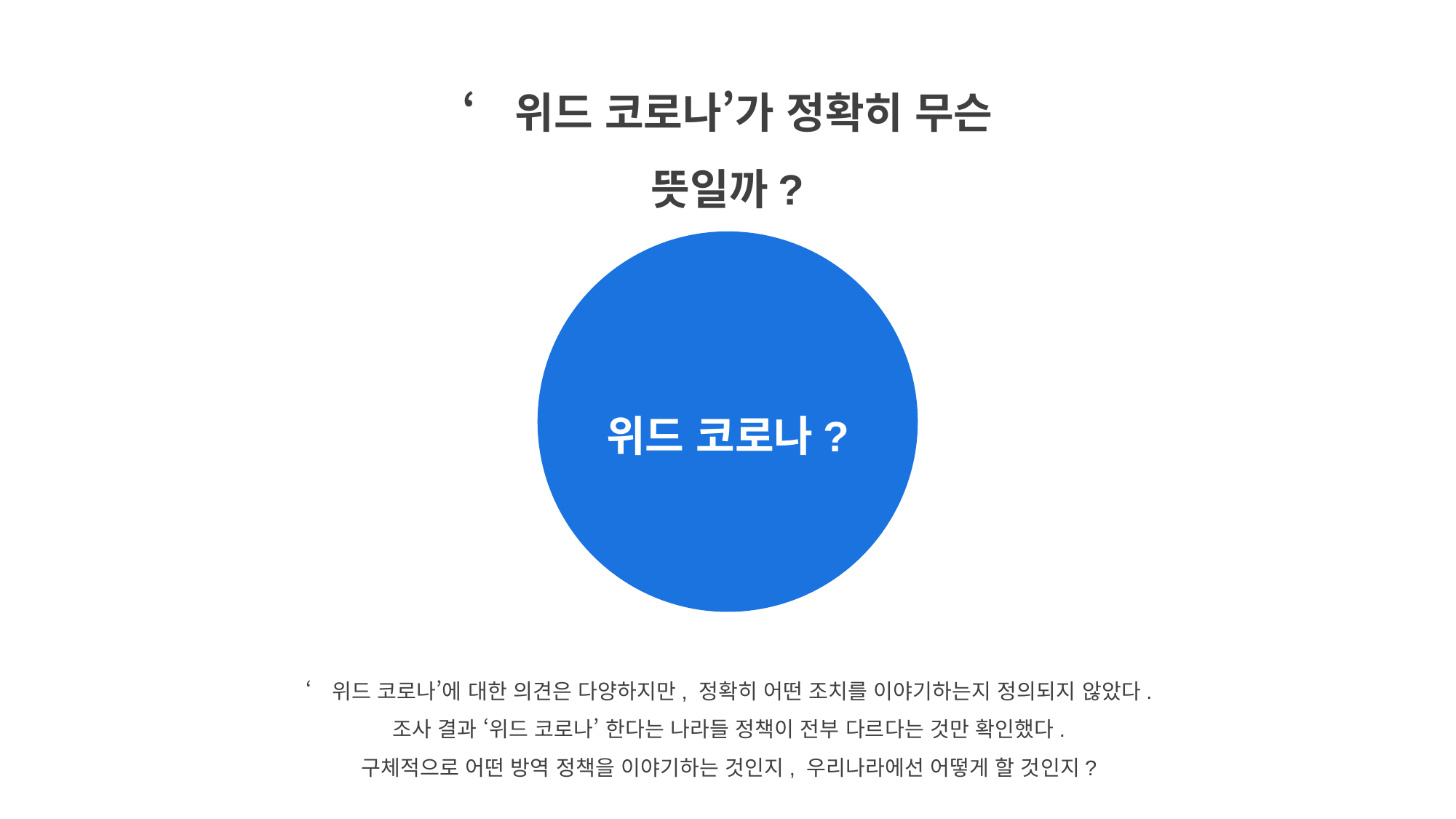

‘위드 코로나’가 정확히 무슨 뜻일까?
위드 코로나?
‘위드 코로나’에 대한 의견은 다양하지만, 정확히 어떤 조치를 이야기하는지 정의되지 않았다.
조사 결과 ‘위드 코로나’ 한다는 나라들 정책이 전부 다르다는 것만 확인했다.
구체적으로 어떤 방역 정책을 이야기하는 것인지, 우리나라에선 어떻게 할 것인지?